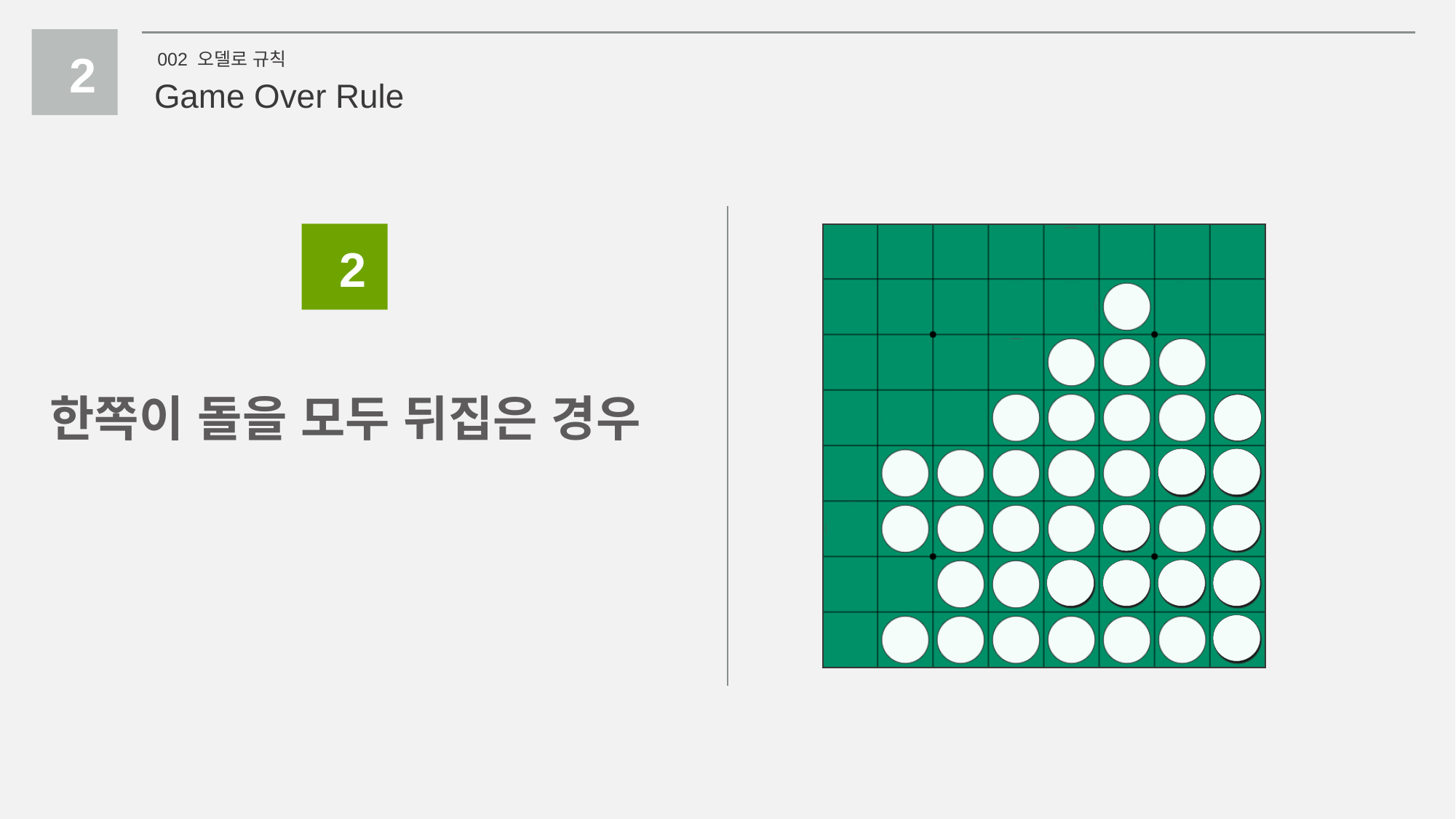

2
002 오델로 규칙
Game Over Rule

2

한쪽이 돌을 모두 뒤집은 경우